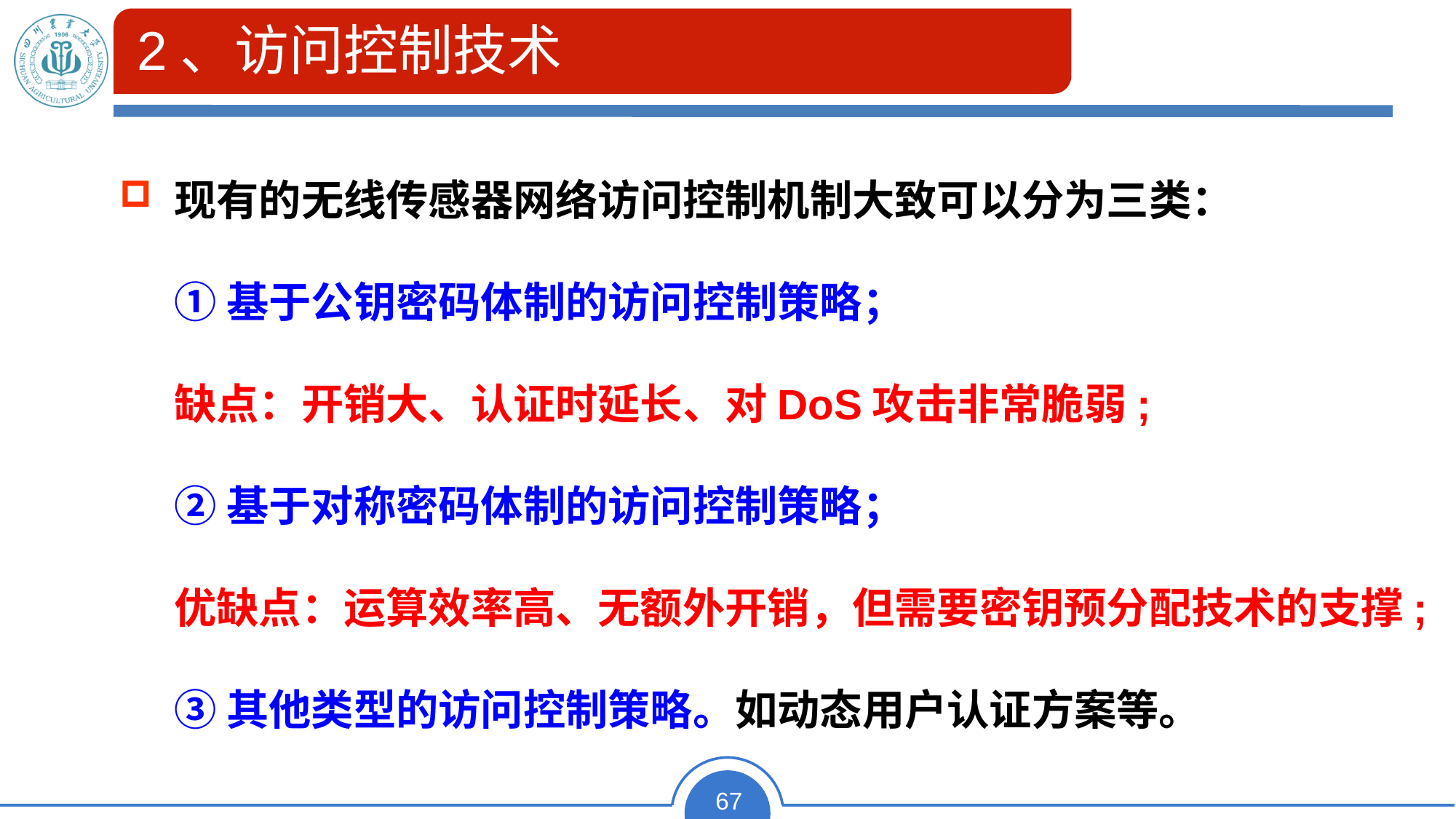

# 2、访问控制技术
现有的无线传感器网络访问控制机制大致可以分为三类：
①基于公钥密码体制的访问控制策略；
缺点：开销大、认证时延长、对DoS攻击非常脆弱;
②基于对称密码体制的访问控制策略；
优缺点：运算效率高、无额外开销，但需要密钥预分配技术的支撑;
③其他类型的访问控制策略。如动态用户认证方案等。